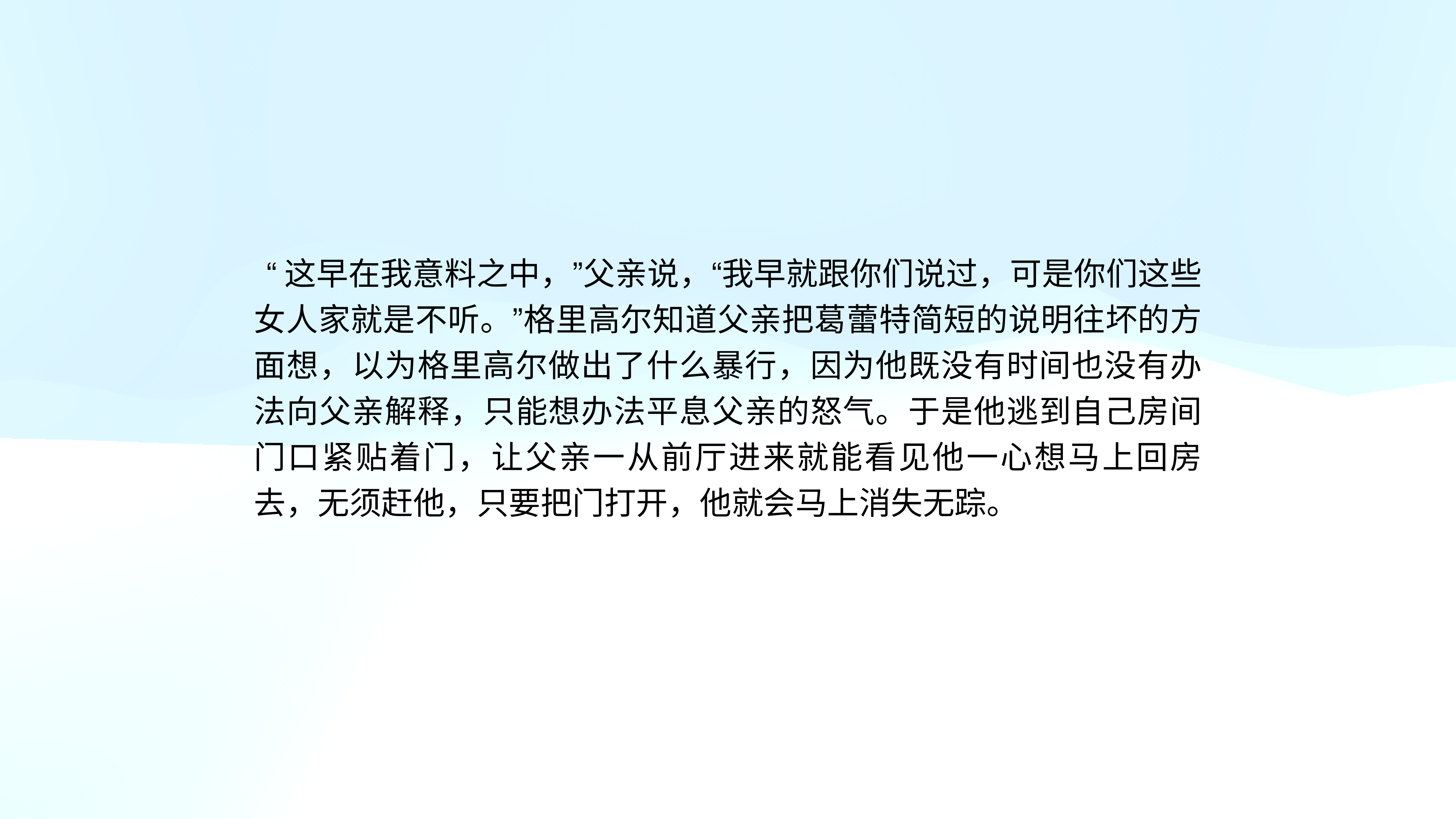

“这早在我意料之中，”父亲说，“我早就跟你们说过，可是你们这些女人家就是不听。”格里高尔知道父亲把葛蕾特简短的说明往坏的方面想，以为格里高尔做出了什么暴行，因为他既没有时间也没有办法向父亲解释，只能想办法平息父亲的怒气。于是他逃到自己房间门口紧贴着门，让父亲一从前厅进来就能看见他一心想马上回房去，无须赶他，只要把门打开，他就会马上消失无踪。